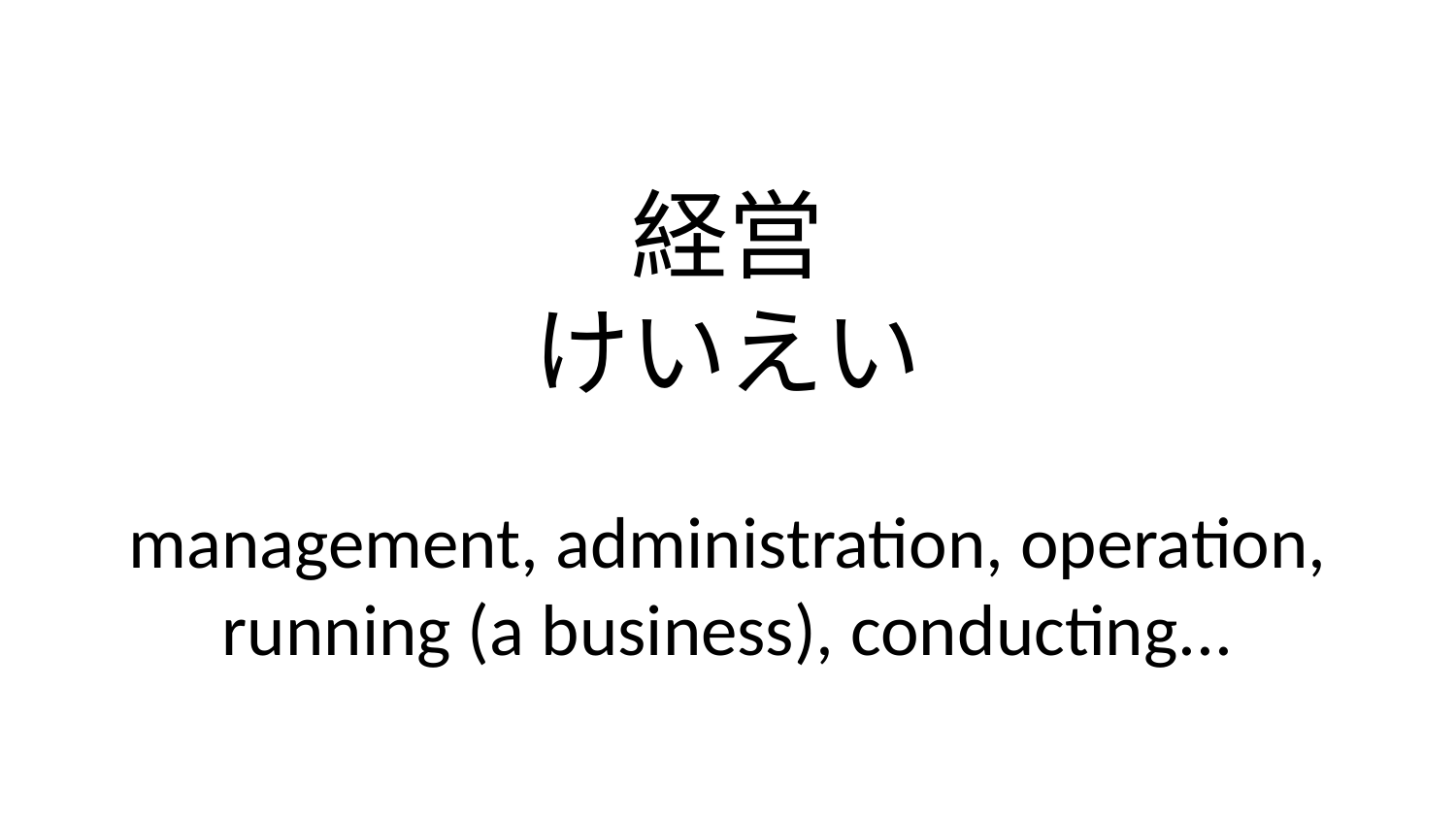

経営
けいえい
management, administration, operation, running (a business), conducting...
71-72